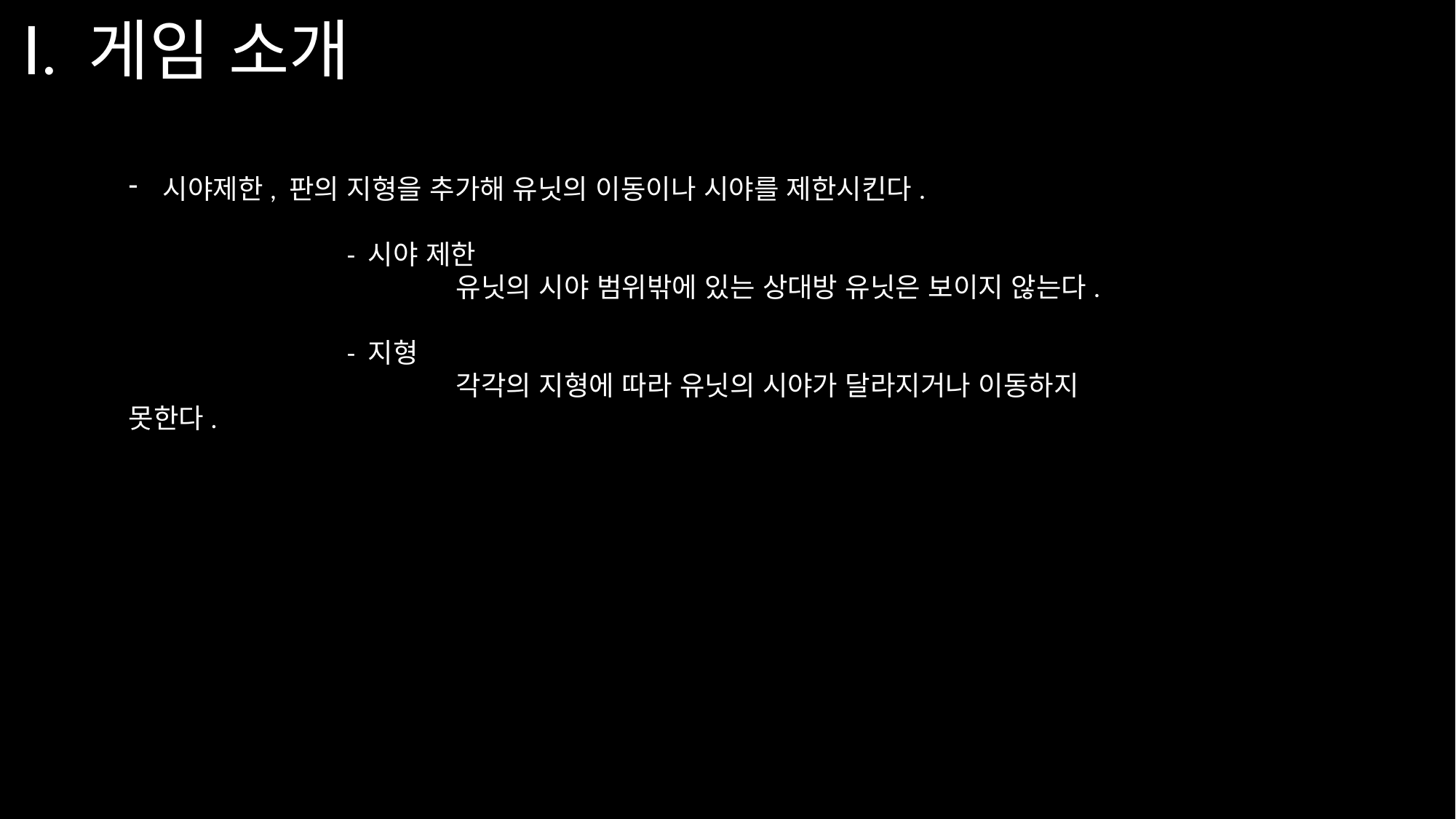

# Ⅰ. 게임 소개

시야제한, 판의 지형을 추가해 유닛의 이동이나 시야를 제한시킨다.

		- 시야 제한
			유닛의 시야 범위밖에 있는 상대방 유닛은 보이지 않는다.

		- 지형
			각각의 지형에 따라 유닛의 시야가 달라지거나 이동하지 못한다.